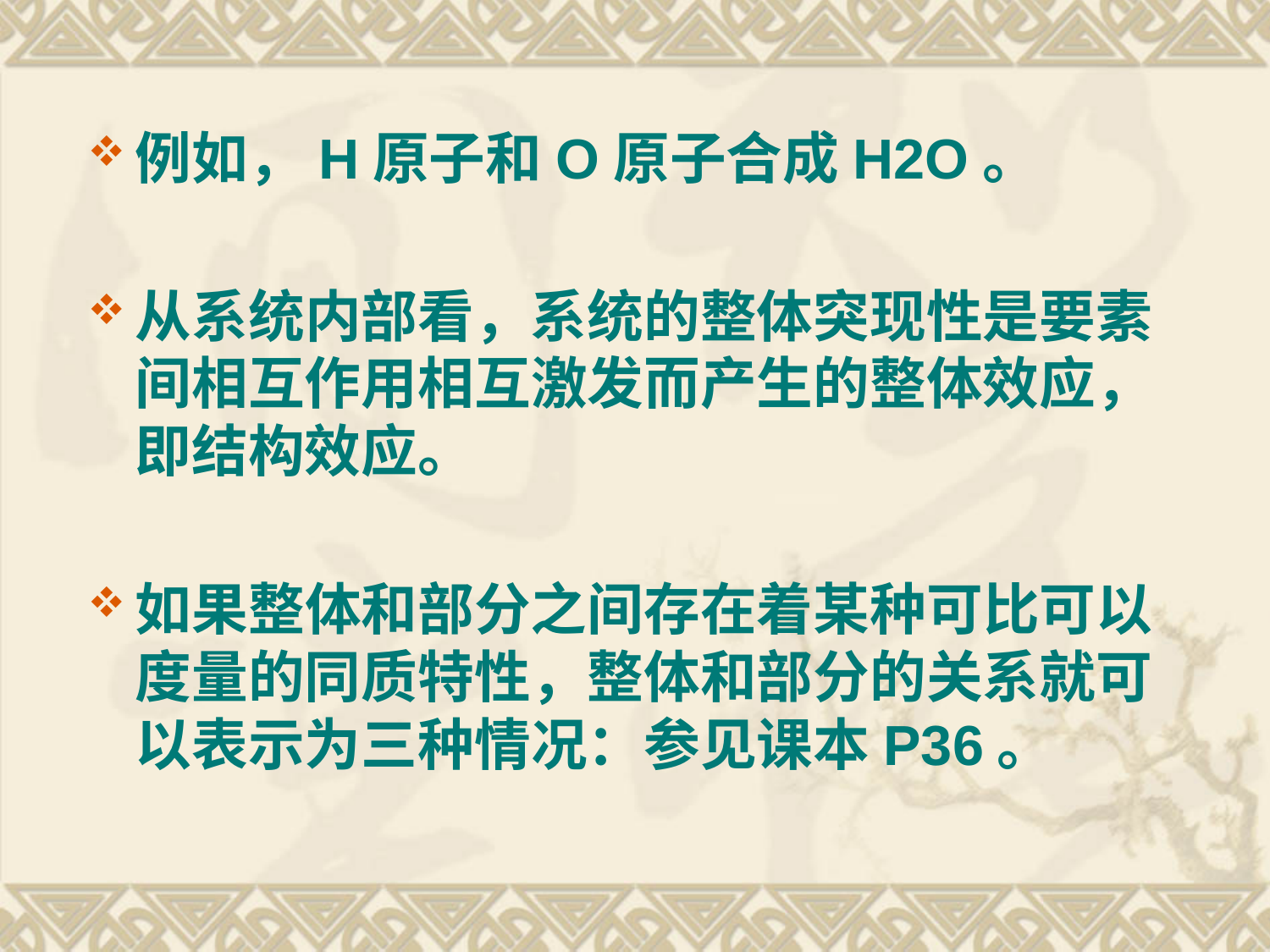

例如，H原子和O原子合成H2O。

从系统内部看，系统的整体突现性是要素间相互作用相互激发而产生的整体效应，即结构效应。

如果整体和部分之间存在着某种可比可以度量的同质特性，整体和部分的关系就可以表示为三种情况：参见课本P36。